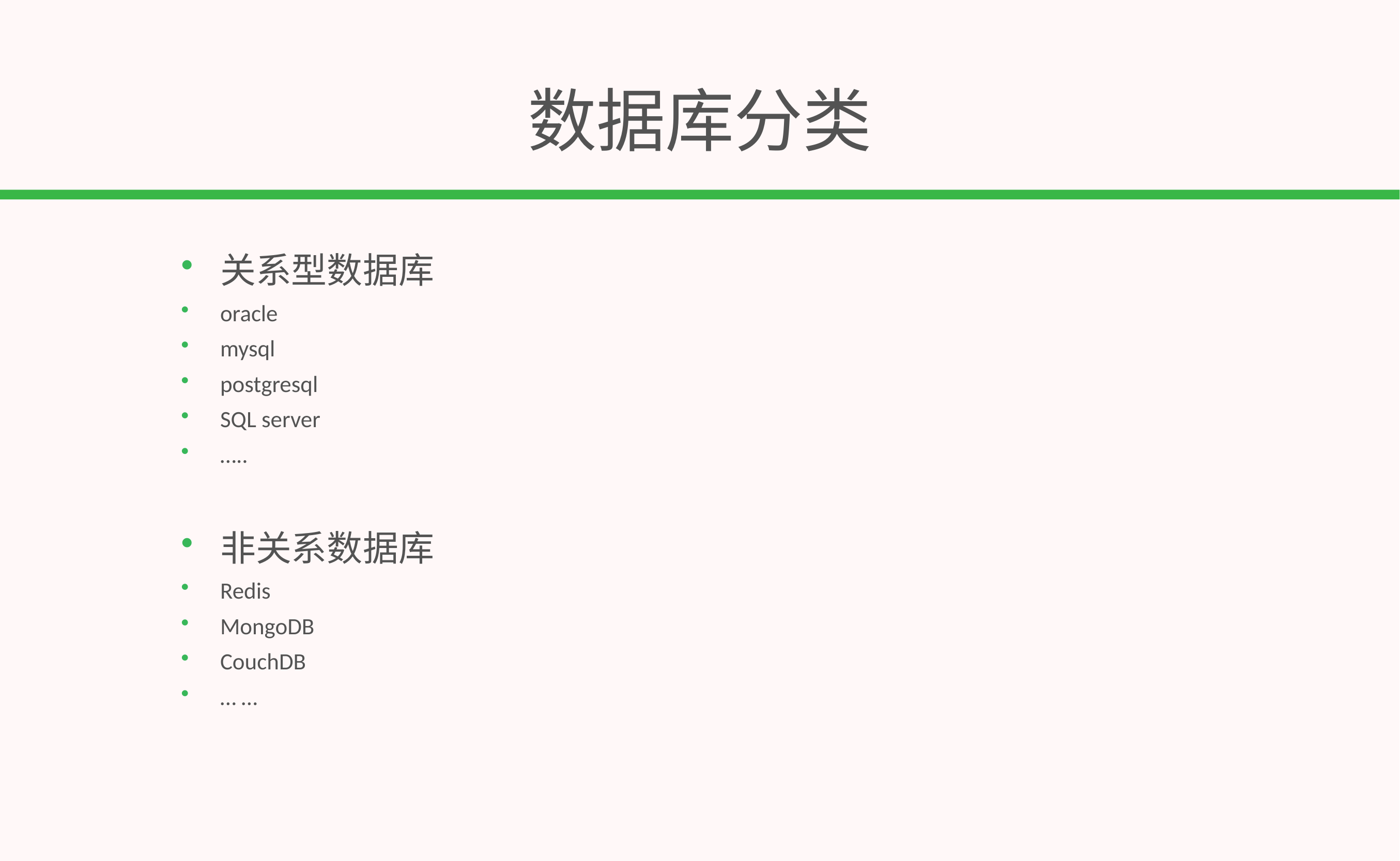

# 数据库分类
关系型数据库
oracle
mysql
postgresql
SQL server
…..

非关系数据库
Redis
MongoDB
CouchDB
… …